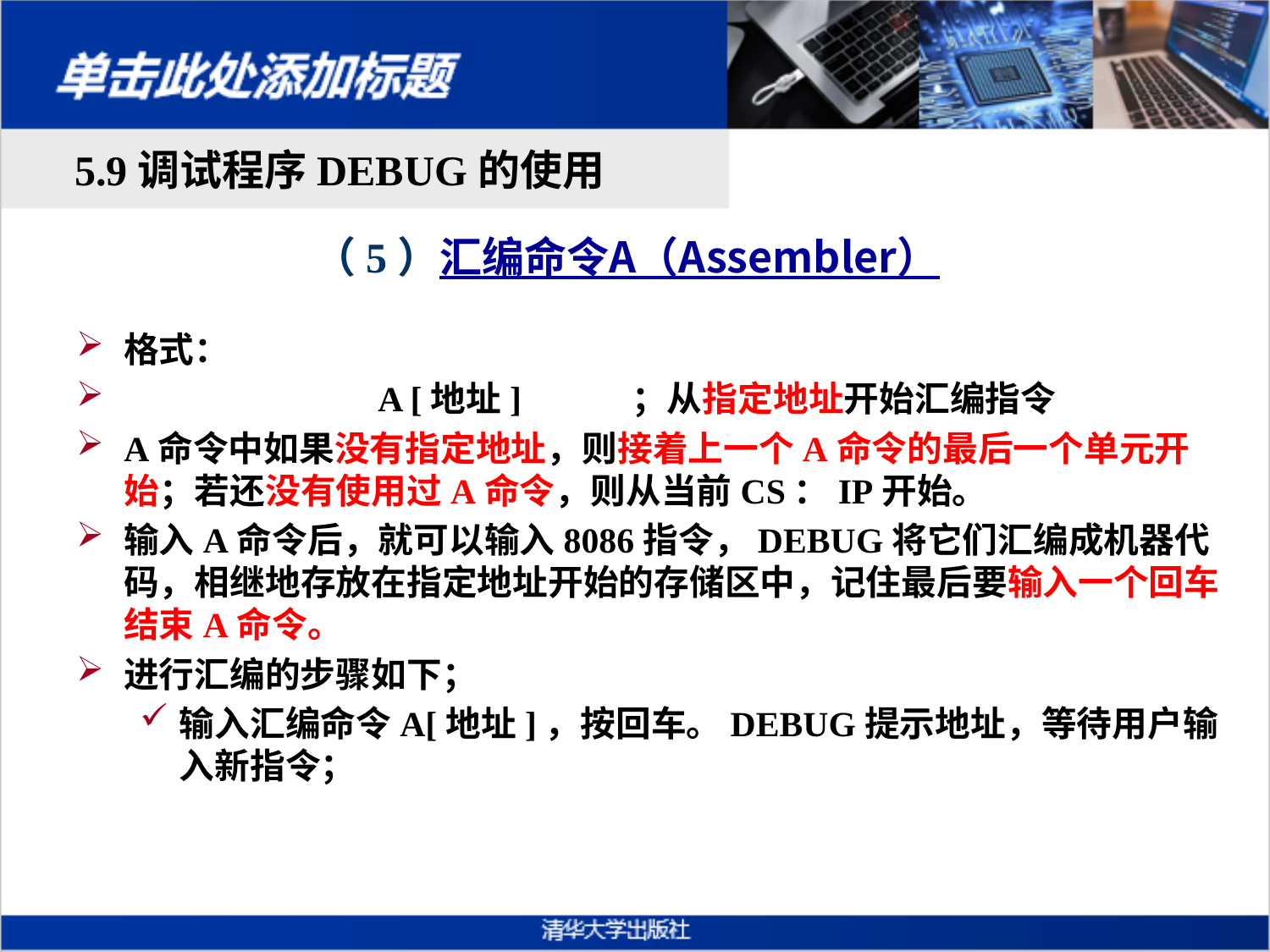

5.9调试程序DEBUG的使用
# （5）汇编命令A（Assembler）
格式：
		A [地址]	；从指定地址开始汇编指令
A命令中如果没有指定地址，则接着上一个A命令的最后一个单元开始；若还没有使用过A命令，则从当前CS：IP开始。
输入A命令后，就可以输入8086指令，DEBUG将它们汇编成机器代码，相继地存放在指定地址开始的存储区中，记住最后要输入一个回车结束A命令。
进行汇编的步骤如下；
输入汇编命令A[地址]，按回车。DEBUG提示地址，等待用户输入新指令；